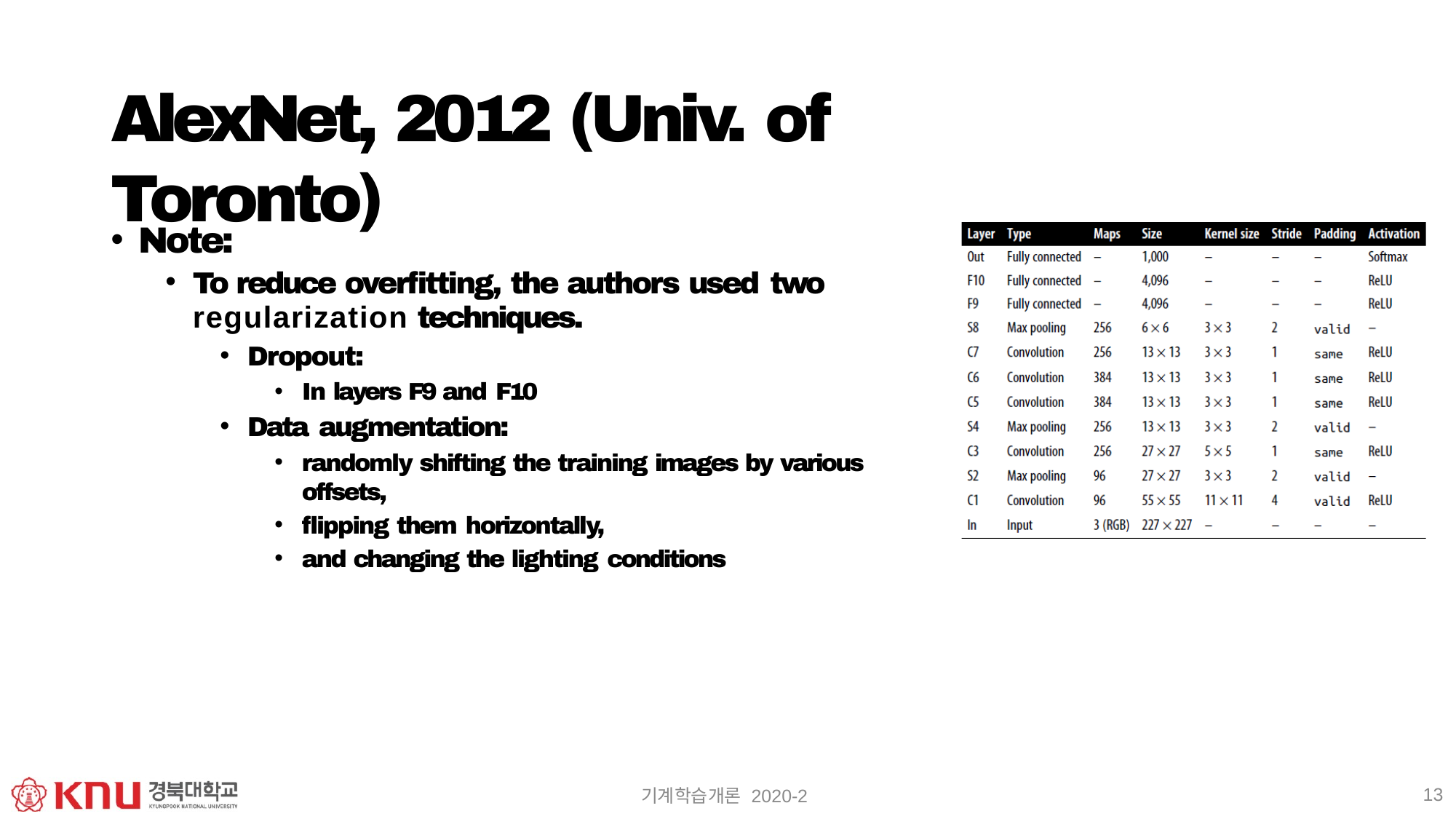

# AlexNet, 2012 (Univ. of Toronto)
Note:
To reduce overfitting, the authors used two
regularization techniques.
Dropout:
In layers F9 and F10
Data augmentation:
randomly shifting the training images by various offsets,
flipping them horizontally,
and changing the lighting conditions

13
기계학습개론 2020-2